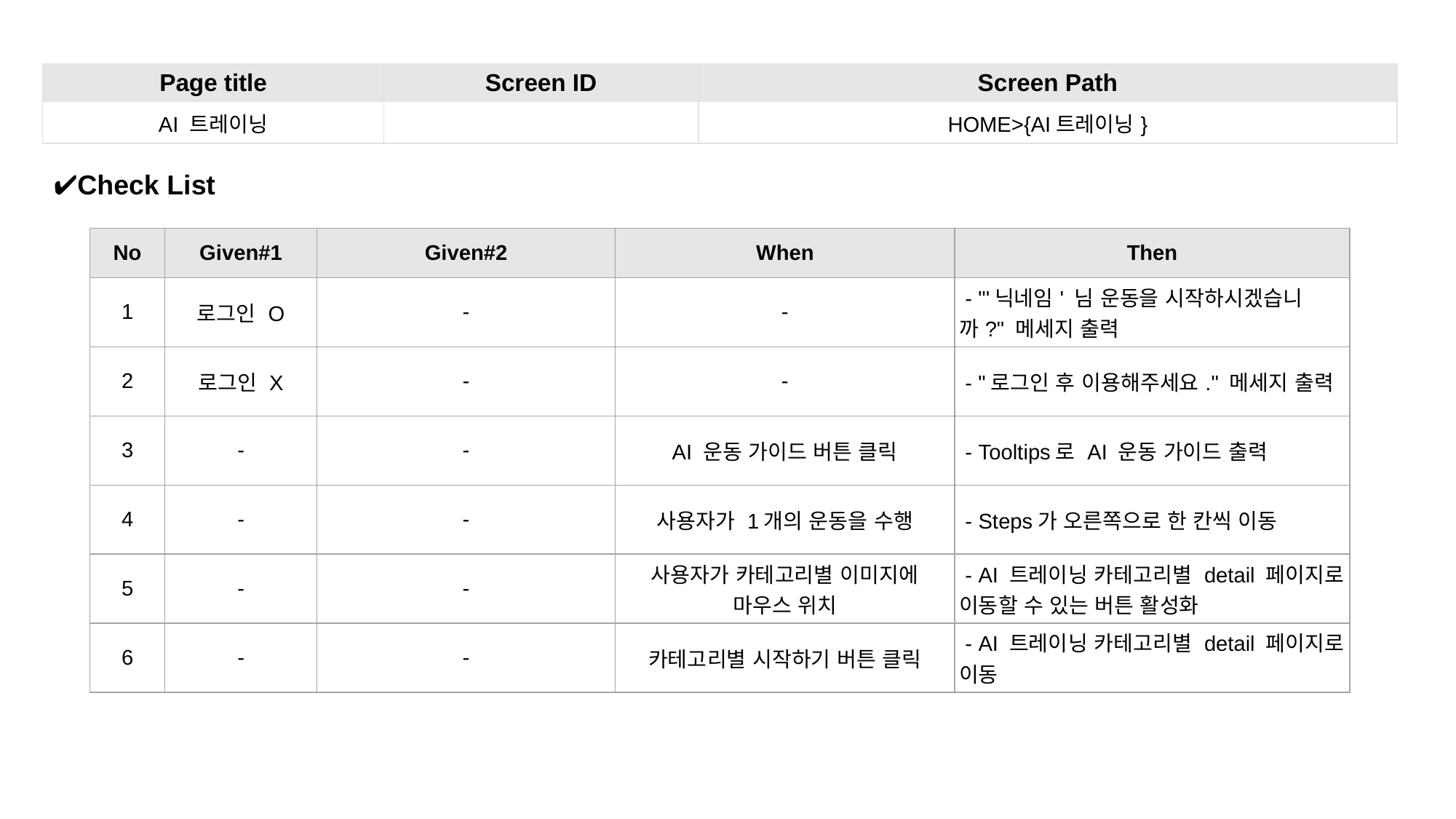

| Page title | Screen ID | Screen Path |
| --- | --- | --- |
| AI 트레이닝 |  | HOME>{AI트레이닝} |
✔Check List

| No | Given#1 | Given#2 | When | Then |
| --- | --- | --- | --- | --- |
| 1 | 로그인 O | - | - | - "'닉네임' 님 운동을 시작하시겠습니까?" 메세지 출력 |
| 2 | 로그인 X | - | - | - "로그인 후 이용해주세요." 메세지 출력 |
| 3 | - | - | AI 운동 가이드 버튼 클릭 | - Tooltips로 AI 운동 가이드 출력 |
| 4 | - | - | 사용자가 1개의 운동을 수행 | - Steps가 오른쪽으로 한 칸씩 이동 |
| 5 | - | - | 사용자가 카테고리별 이미지에 마우스 위치 | - AI 트레이닝 카테고리별 detail 페이지로 이동할 수 있는 버튼 활성화 |
| 6 | - | - | 카테고리별 시작하기 버튼 클릭 | - AI 트레이닝 카테고리별 detail 페이지로 이동 |